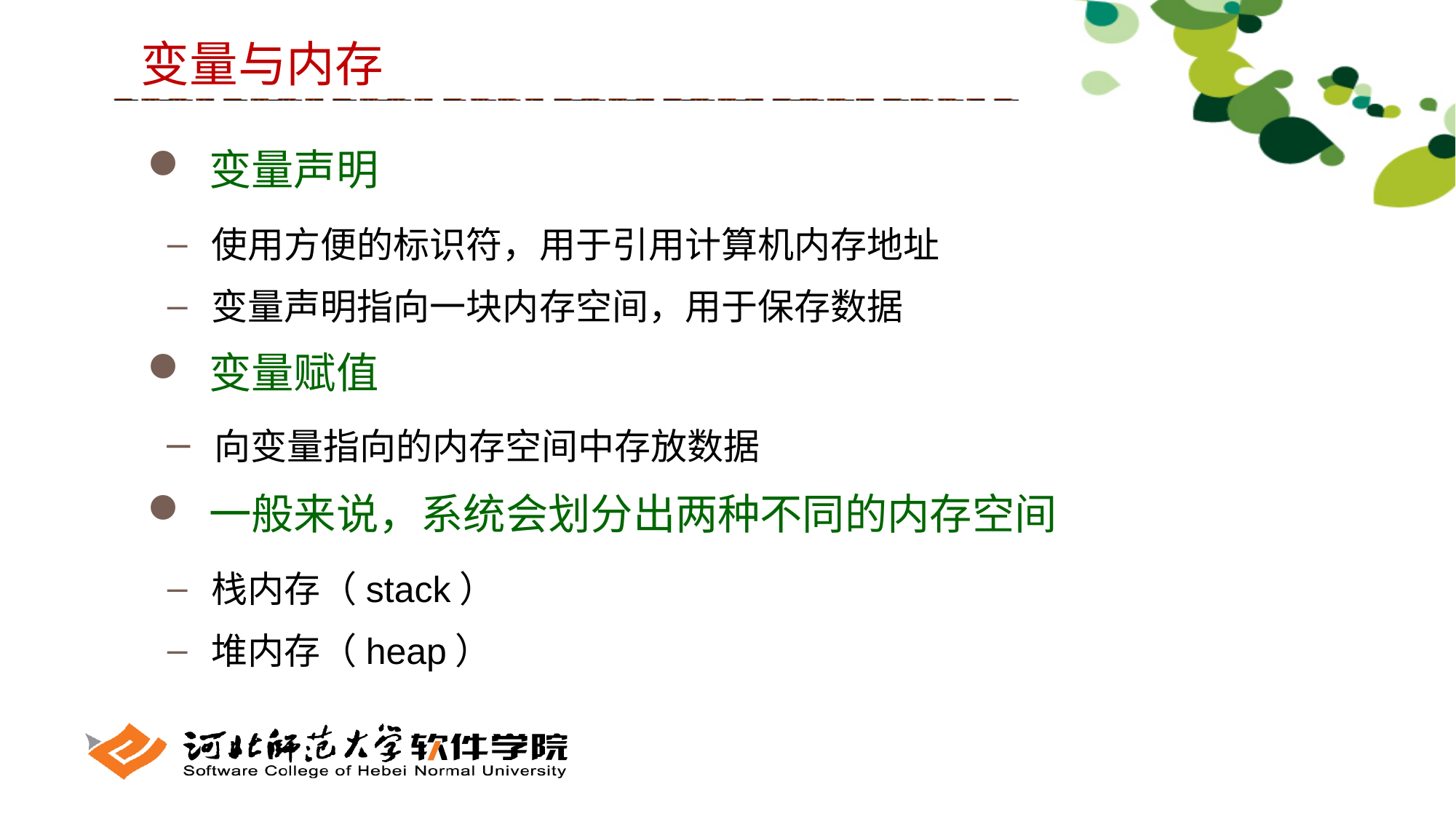

变量与内存
 变量声明
 使用方便的标识符，用于引用计算机内存地址
 变量声明指向一块内存空间，用于保存数据
 变量赋值
 向变量指向的内存空间中存放数据
 一般来说，系统会划分出两种不同的内存空间
 栈内存（stack）
 堆内存（heap）